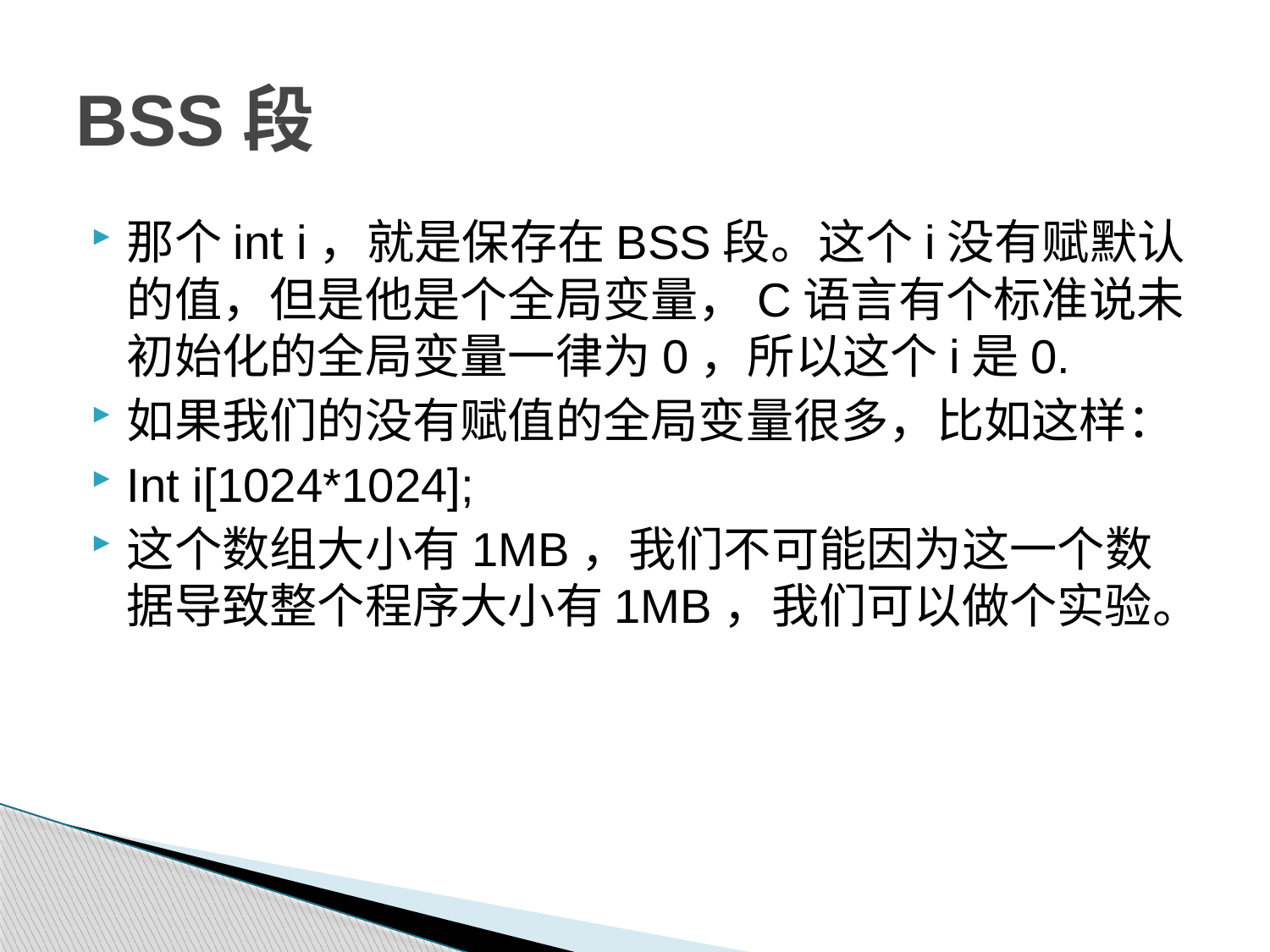

# BSS段
那个int i，就是保存在BSS段。这个i没有赋默认的值，但是他是个全局变量，C语言有个标准说未初始化的全局变量一律为0，所以这个i是0.
如果我们的没有赋值的全局变量很多，比如这样：
Int i[1024*1024];
这个数组大小有1MB，我们不可能因为这一个数据导致整个程序大小有1MB，我们可以做个实验。